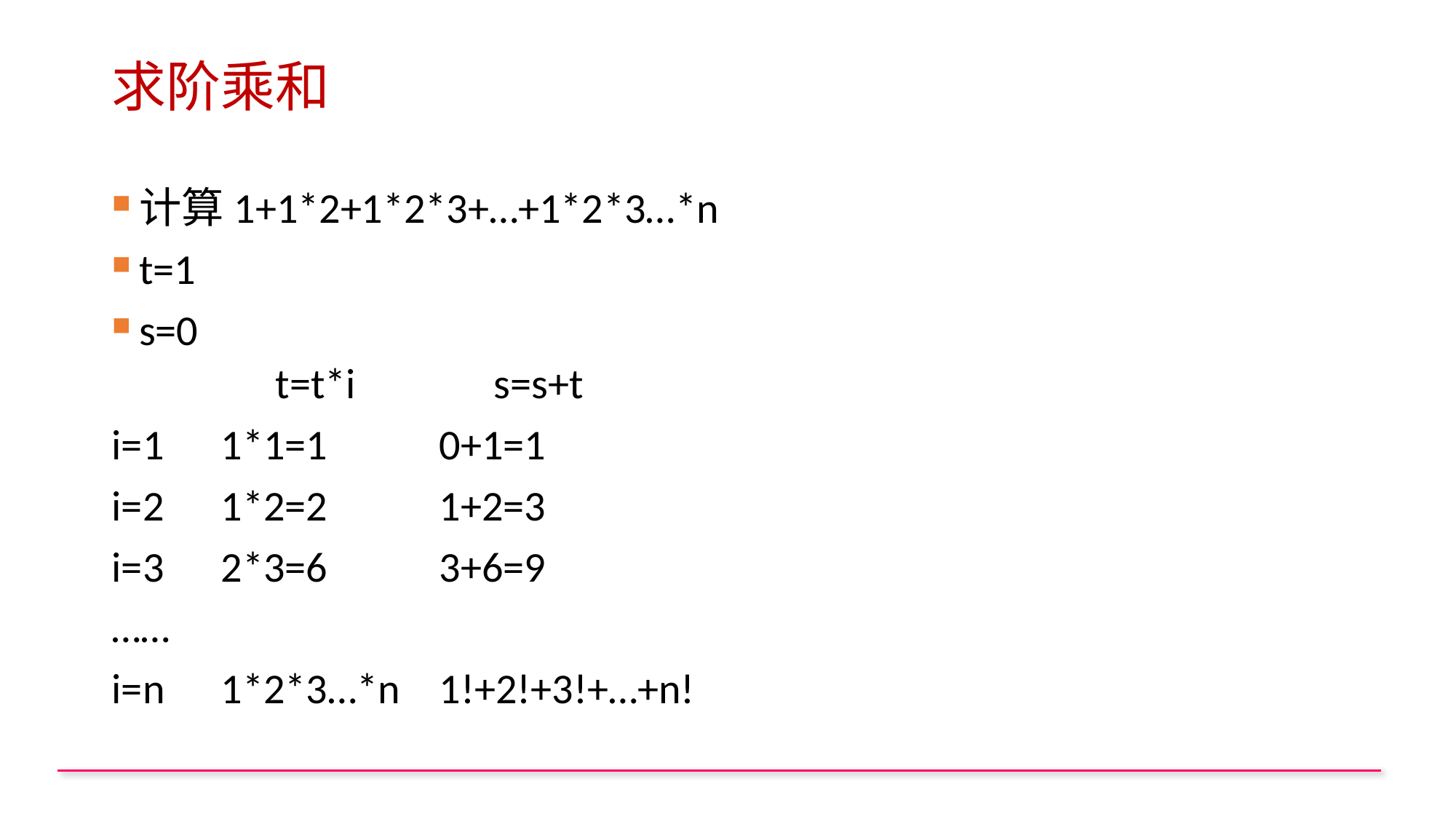

# 求阶乘和
计算1+1*2+1*2*3+…+1*2*3…*n
t=1
s=0
	t=t*i		s=s+t
i=1	1*1=1		0+1=1
i=2	1*2=2		1+2=3
i=3	2*3=6		3+6=9
……
i=n	1*2*3…*n	1!+2!+3!+…+n!